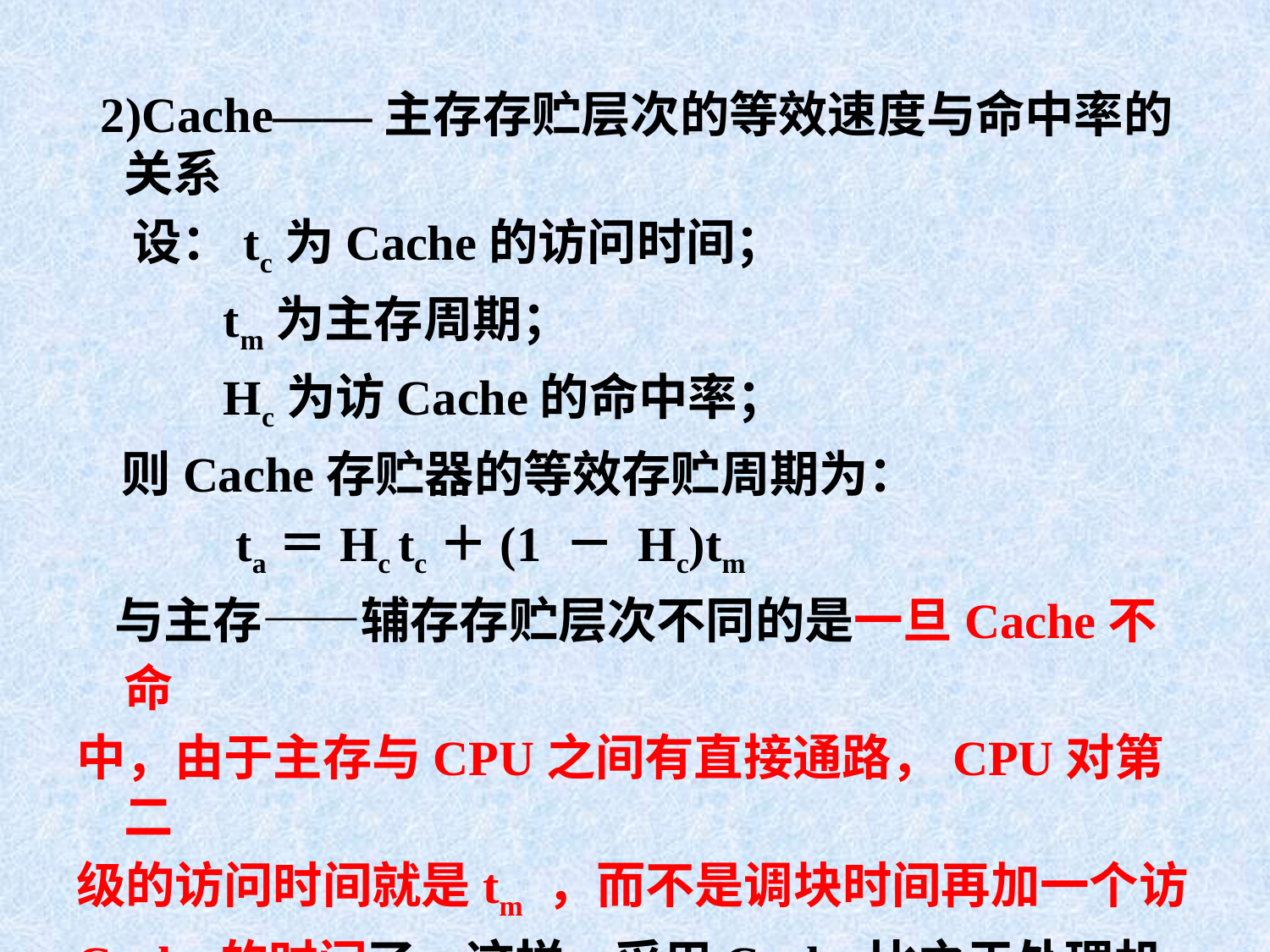

2)Cache——主存存贮层次的等效速度与命中率的关系
    设：tc为Cache的访问时间；
            tm为主存周期；
            Hc为访Cache的命中率；
   则Cache存贮器的等效存贮周期为：
             ta＝Hc tc＋(1 － Hc)tm
    与主存——辅存存贮层次不同的是一旦Cache不命
中，由于主存与CPU之间有直接通路，CPU对第二
级的访问时间就是tm ，而不是调块时间再加一个访
Cache的时间了。这样，采用Cache比之于处理机直